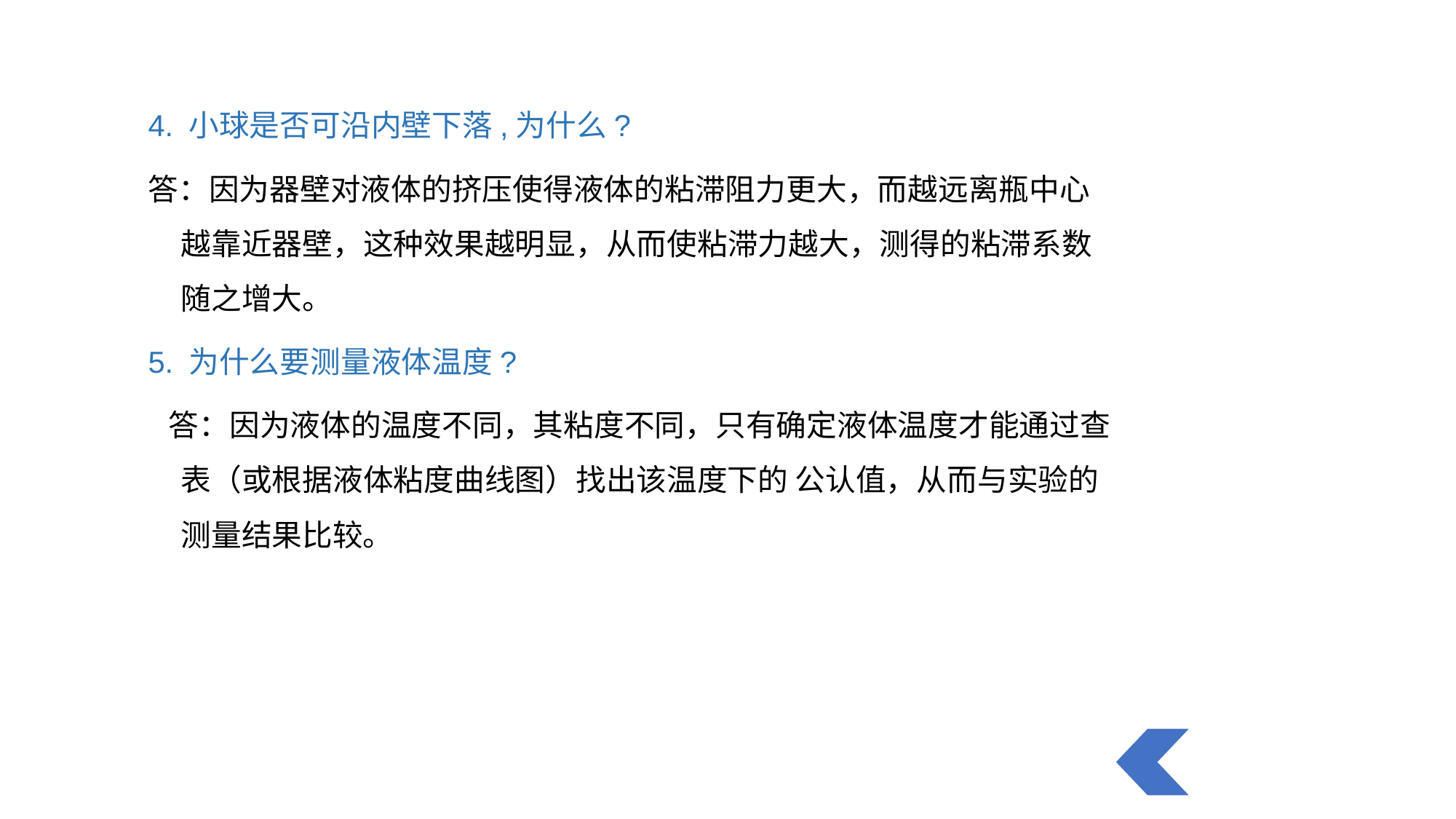

4. 小球是否可沿内壁下落,为什么?
答：因为器壁对液体的挤压使得液体的粘滞阻力更大，而越远离瓶中心越靠近器壁，这种效果越明显，从而使粘滞力越大，测得的粘滞系数随之增大。
5. 为什么要测量液体温度?
  答：因为液体的温度不同，其粘度不同，只有确定液体温度才能通过查表（或根据液体粘度曲线图）找出该温度下的 公认值，从而与实验的测量结果比较。